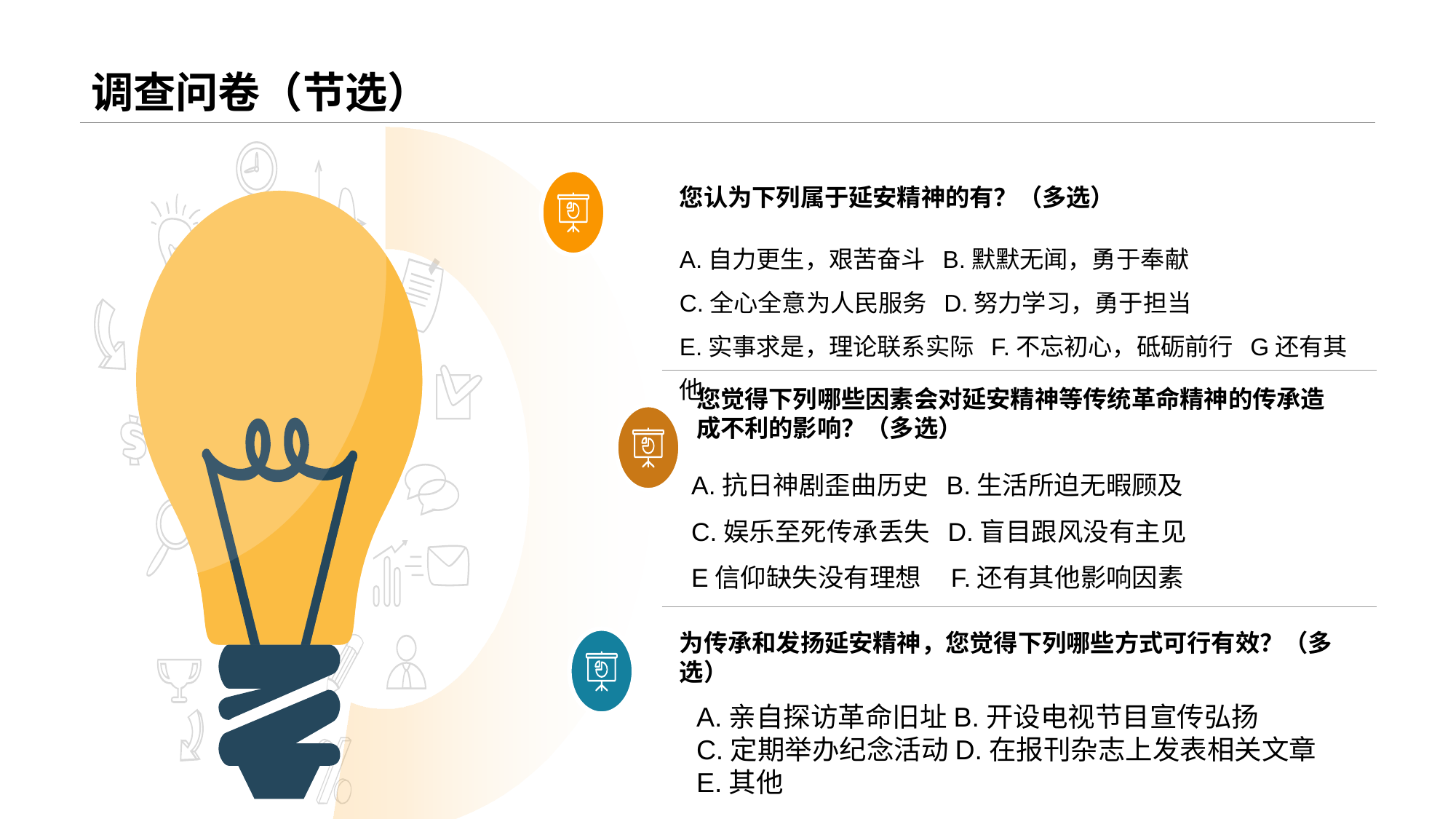

# 调查问卷（节选）

您认为下列属于延安精神的有？（多选）
A.自力更生，艰苦奋斗  B.默默无闻，勇于奉献
C.全心全意为人民服务  D.努力学习，勇于担当
E.实事求是，理论联系实际  F.不忘初心，砥砺前行  G还有其他

您觉得下列哪些因素会对延安精神等传统革命精神的传承造成不利的影响？（多选）
A.抗日神剧歪曲历史  B.生活所迫无暇顾及
C.娱乐至死传承丢失  D.盲目跟风没有主见
E信仰缺失没有理想    F.还有其他影响因素

为传承和发扬延安精神，您觉得下列哪些方式可行有效？（多选）

A.亲自探访革命旧址B.开设电视节目宣传弘扬
C.定期举办纪念活动D.在报刊杂志上发表相关文章
E.其他
6